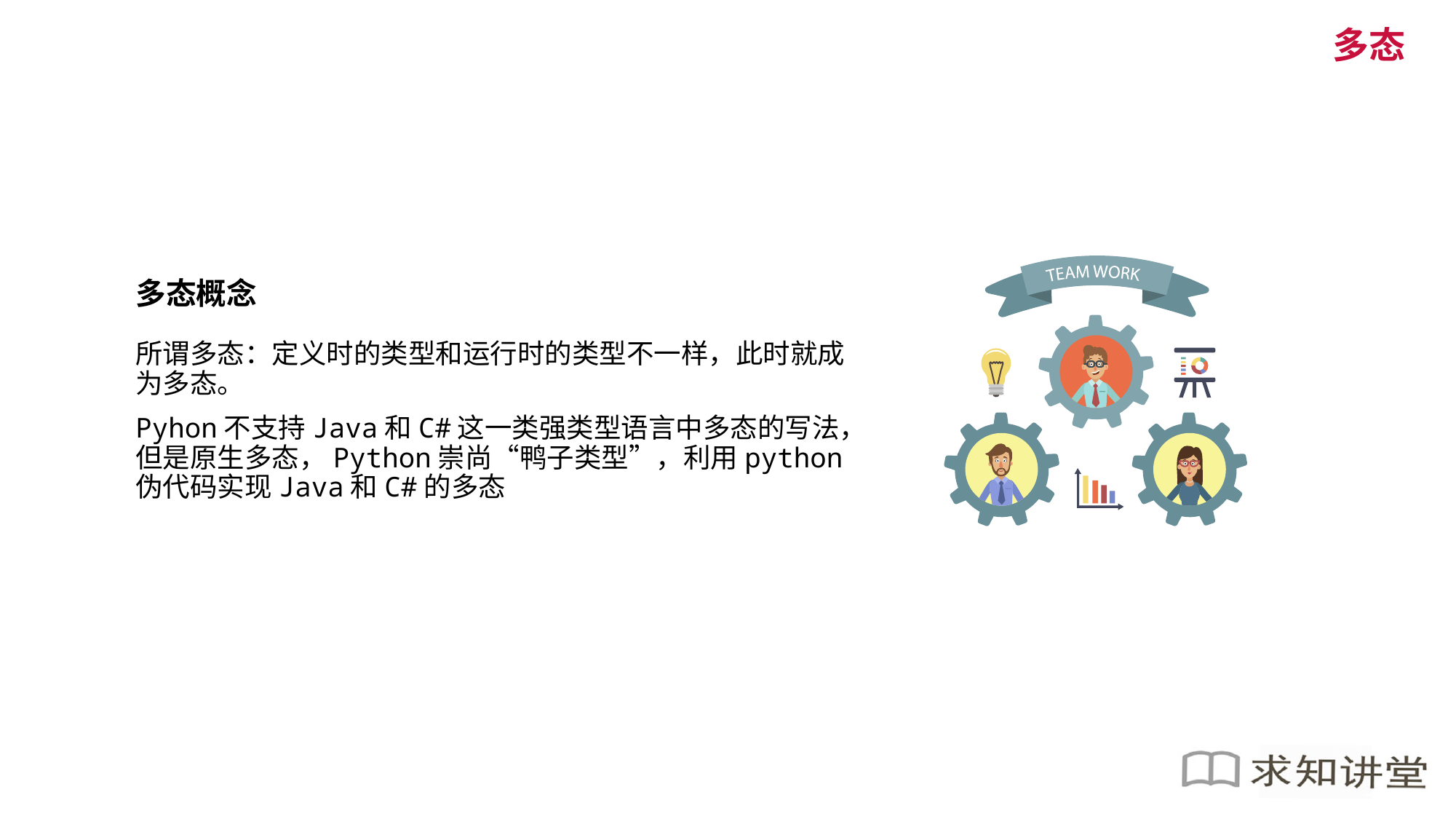

多态

多态概念
所谓多态：定义时的类型和运行时的类型不一样，此时就成为多态。
Pyhon不支持Java和C#这一类强类型语言中多态的写法，但是原生多态，Python崇尚“鸭子类型”，利用python伪代码实现Java和C#的多态